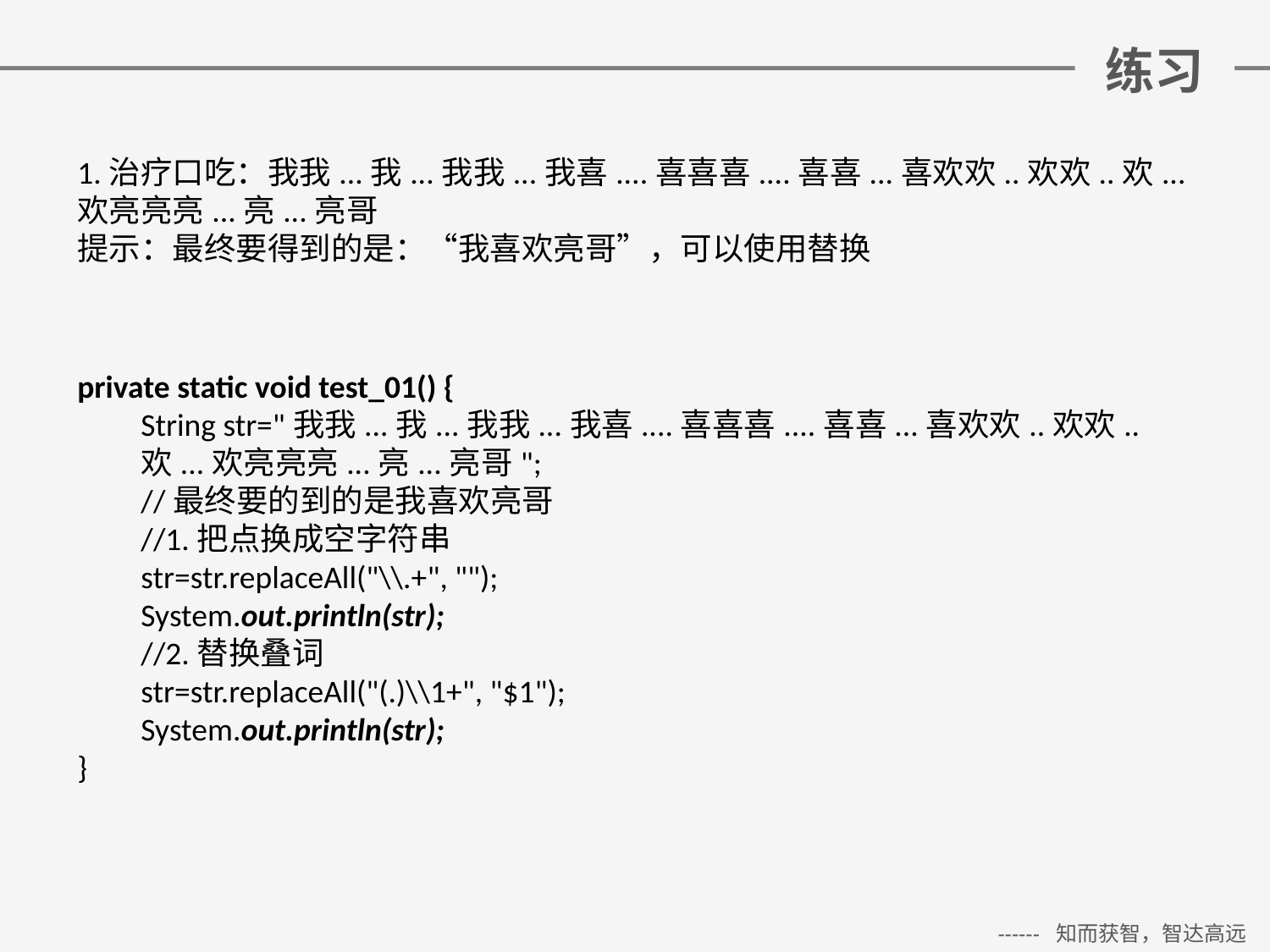

# 练习
1.治疗口吃：我我...我...我我...我喜....喜喜喜....喜喜...喜欢欢..欢欢..欢...欢亮亮亮...亮...亮哥
提示：最终要得到的是：“我喜欢亮哥”，可以使用替换
private static void test_01() {
String str="我我...我...我我...我喜....喜喜喜....喜喜...喜欢欢..欢欢..欢...欢亮亮亮...亮...亮哥";
//最终要的到的是我喜欢亮哥
//1.把点换成空字符串
str=str.replaceAll("\\.+", "");
System.out.println(str);
//2.替换叠词
str=str.replaceAll("(.)\\1+", "$1");
System.out.println(str);
}